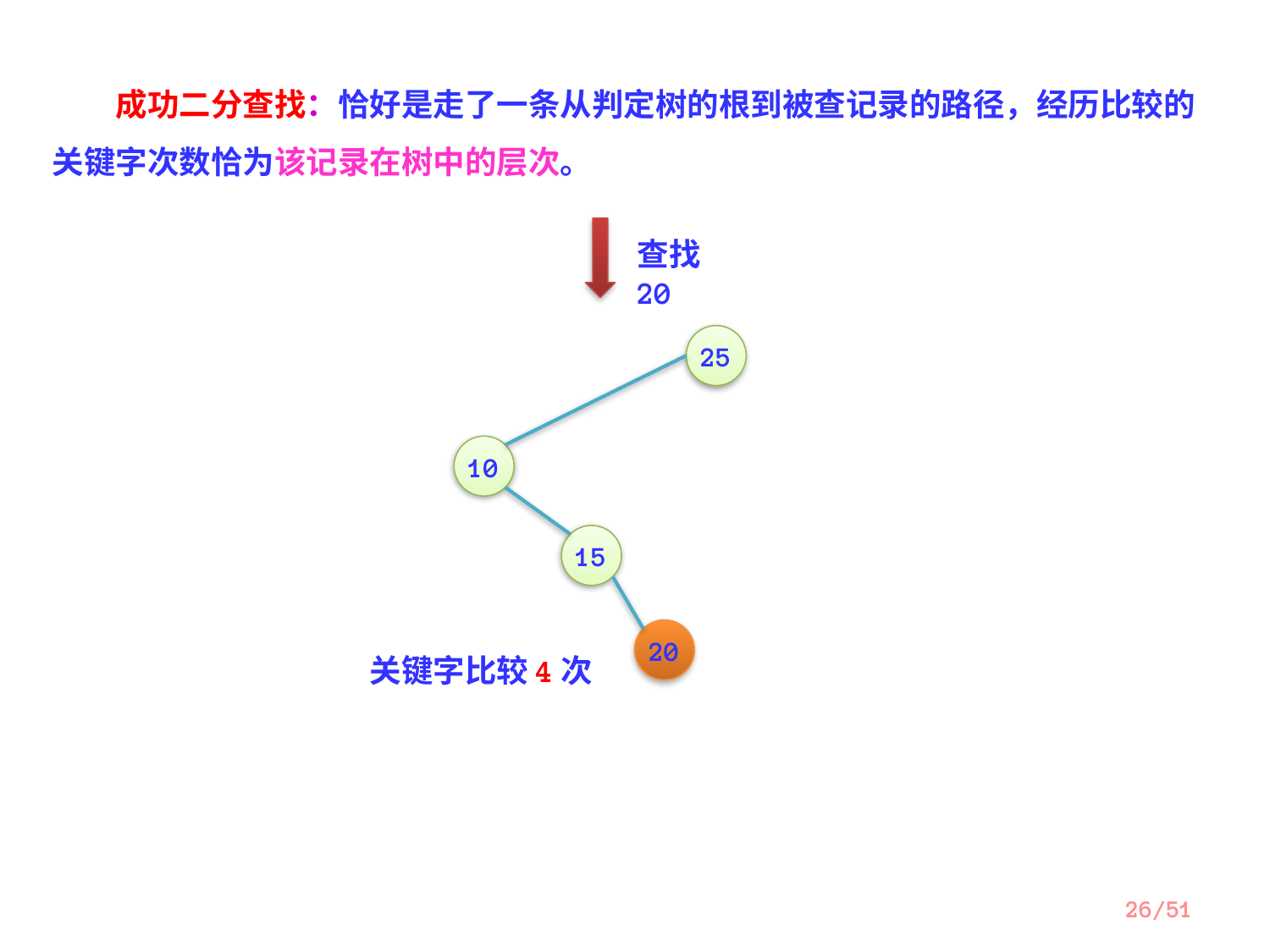

成功二分查找：恰好是走了一条从判定树的根到被查记录的路径，经历比较的关键字次数恰为该记录在树中的层次。

查找20
25
10
15
20
关键字比较4次
26/51